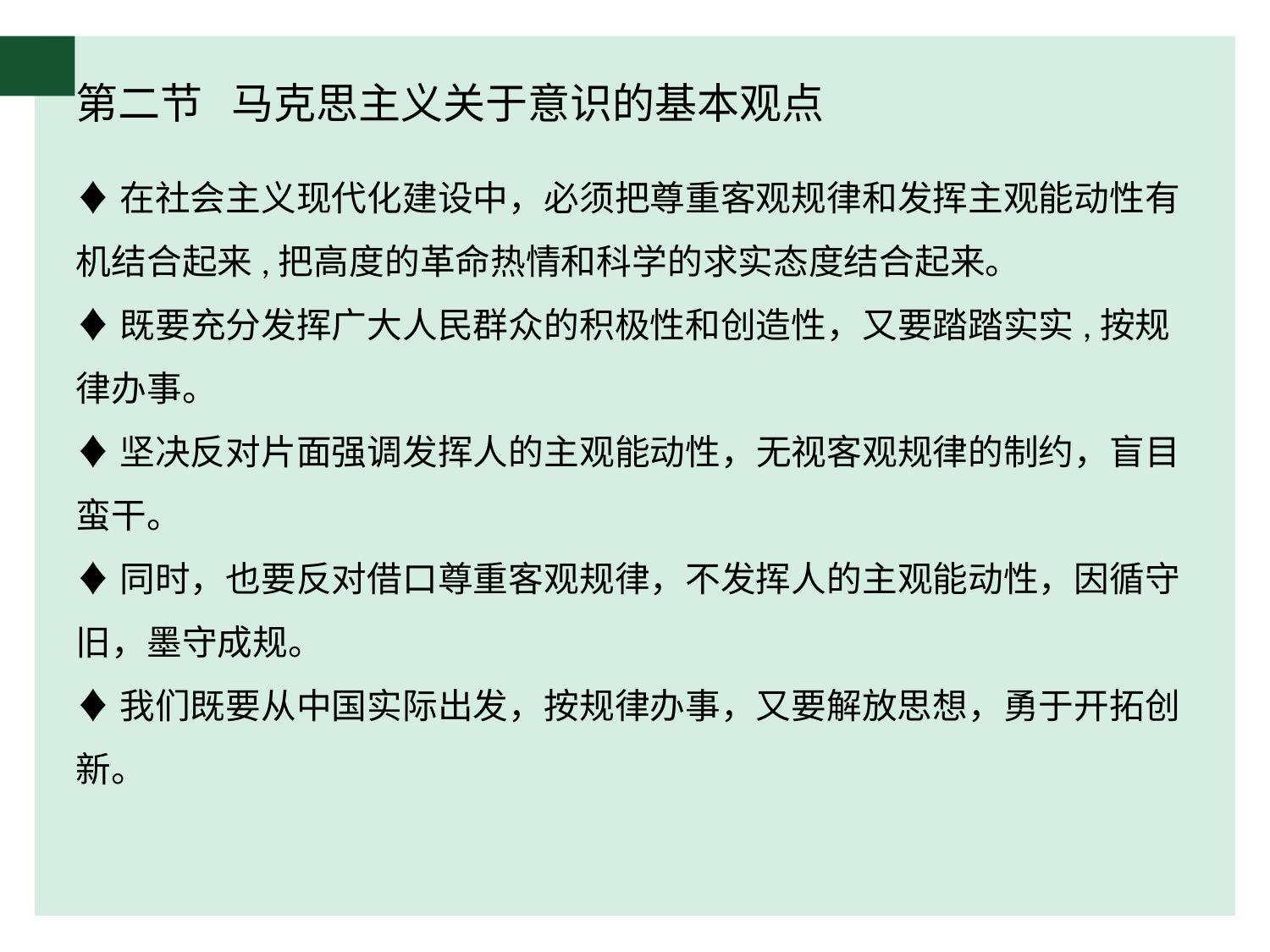

# 第二节   马克思主义关于意识的基本观点
♦在社会主义现代化建设中，必须把尊重客观规律和发挥主观能动性有机结合起来,把高度的革命热情和科学的求实态度结合起来。
♦既要充分发挥广大人民群众的积极性和创造性，又要踏踏实实,按规律办事。
♦坚决反对片面强调发挥人的主观能动性，无视客观规律的制约，盲目蛮干。
♦同时，也要反对借口尊重客观规律，不发挥人的主观能动性，因循守旧，墨守成规。
♦我们既要从中国实际出发，按规律办事，又要解放思想，勇于开拓创新。